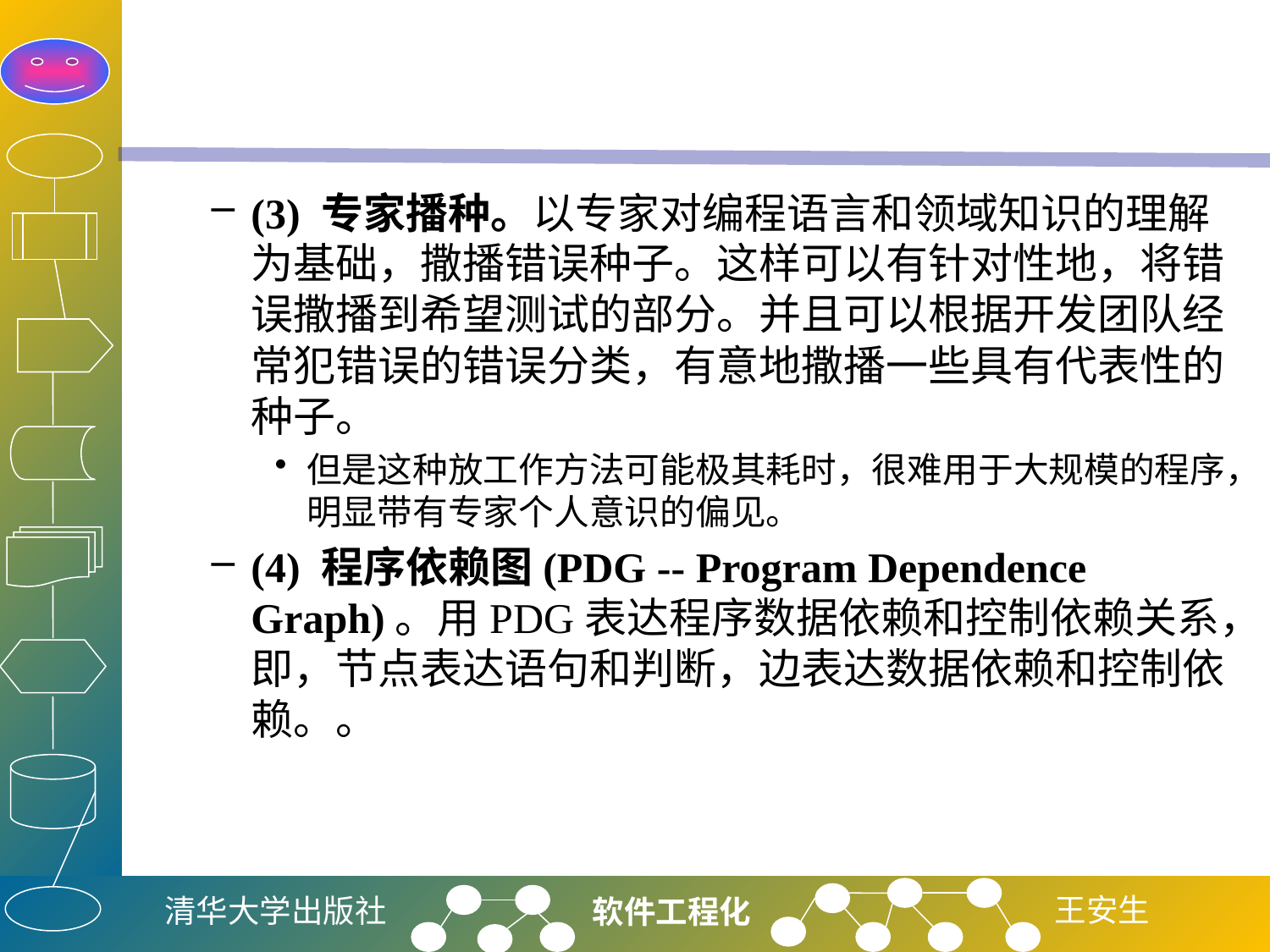

#
(3) 专家播种。以专家对编程语言和领域知识的理解为基础，撒播错误种子。这样可以有针对性地，将错误撒播到希望测试的部分。并且可以根据开发团队经常犯错误的错误分类，有意地撒播一些具有代表性的种子。
但是这种放工作方法可能极其耗时，很难用于大规模的程序，明显带有专家个人意识的偏见。
(4) 程序依赖图(PDG -- Program Dependence Graph)。用PDG表达程序数据依赖和控制依赖关系，即，节点表达语句和判断，边表达数据依赖和控制依赖。。